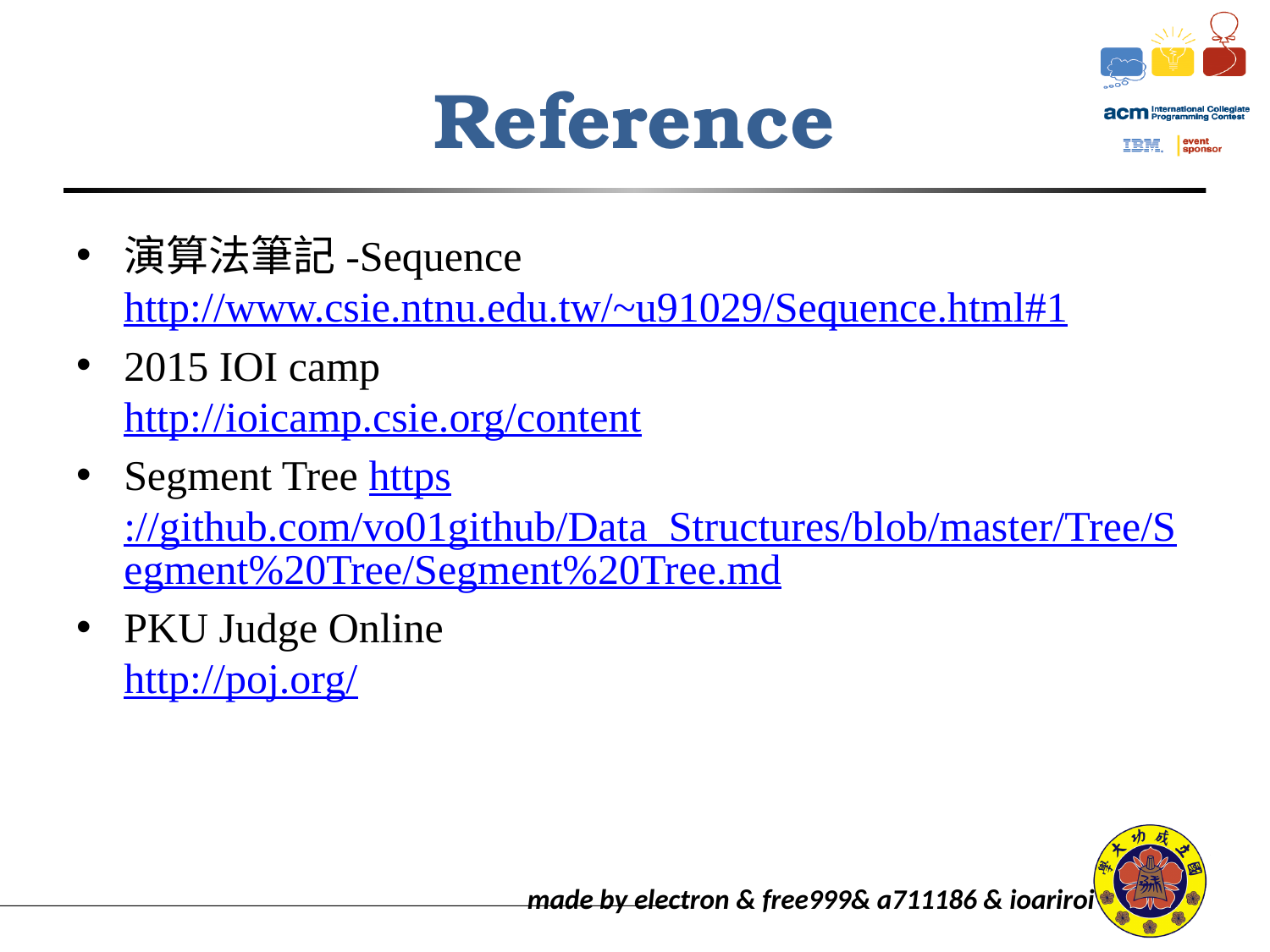

# Reference
演算法筆記-Sequence
http://www.csie.ntnu.edu.tw/~u91029/Sequence.html#1
2015 IOI camp
http://ioicamp.csie.org/content
Segment Tree https://github.com/vo01github/Data_Structures/blob/master/Tree/Segment%20Tree/Segment%20Tree.md
PKU Judge Online                                                  http://poj.org/